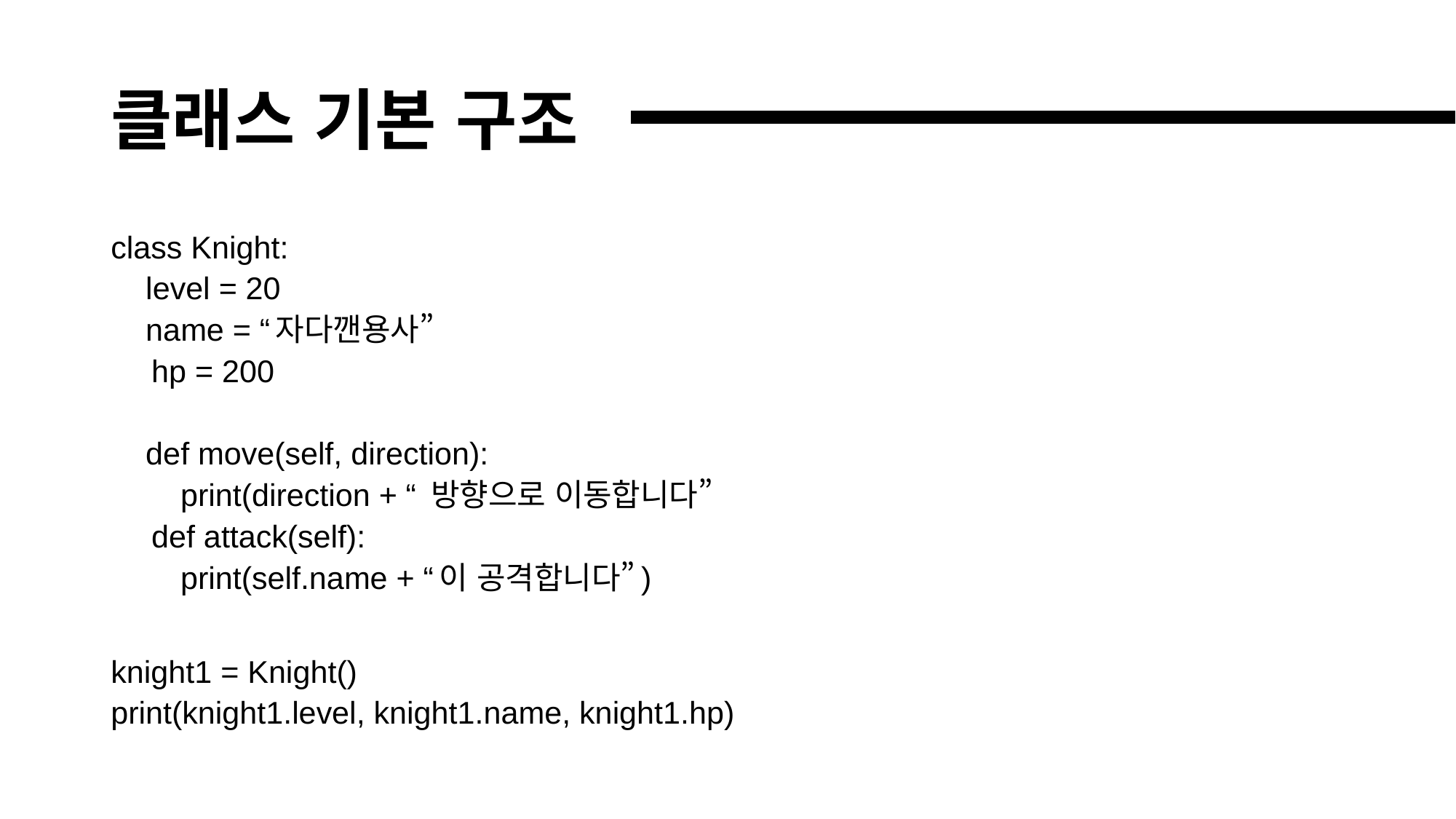

# 클래스 기본 구조

class Knight:
    level = 20
    name = “자다깬용사”
    hp = 200
    def move(self, direction):
        print(direction + “ 방향으로 이동합니다”
    def attack(self):
        print(self.name + “이 공격합니다”)
knight1 = Knight()
print(knight1.level, knight1.name, knight1.hp)